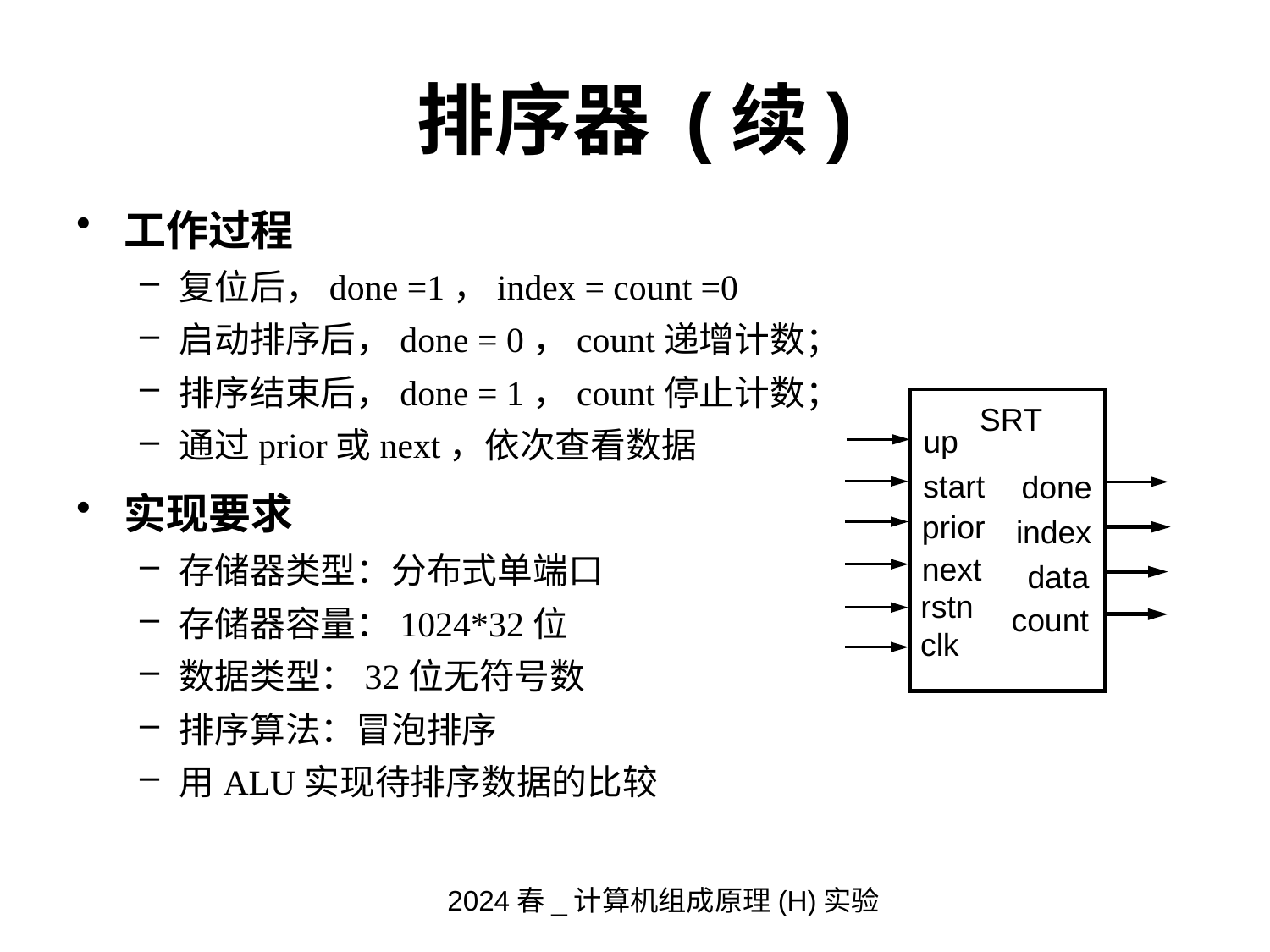

# 排序器 (续)
工作过程
复位后，done =1，index = count =0
启动排序后，done = 0，count递增计数；
排序结束后，done = 1，count停止计数；
通过prior或next，依次查看数据
实现要求
存储器类型：分布式单端口
存储器容量：1024*32位
数据类型：32位无符号数
排序算法：冒泡排序
用ALU实现待排序数据的比较

SRT
up
start
done
prior
index
next
data
count
rstn
clk

2024春_计算机组成原理(H)实验
20